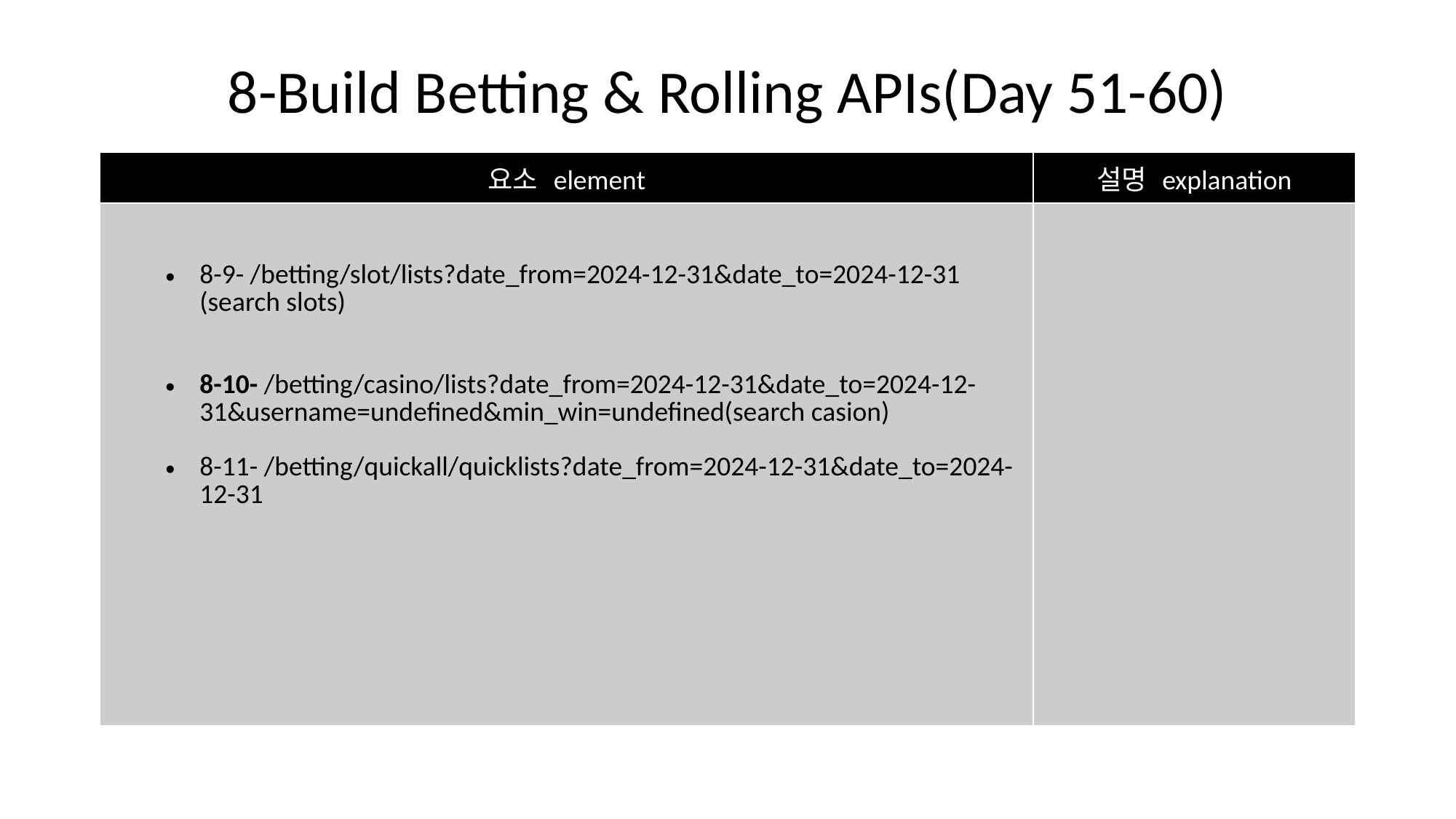

# 8-Build Betting & Rolling APIs(Day 51-60)
| 요소 element | 설명 explanation |
| --- | --- |
| 8-9- /betting/slot/lists?date\_from=2024-12-31&date\_to=2024-12-31 (search slots) 8-10- /betting/casino/lists?date\_from=2024-12-31&date\_to=2024-12-31&username=undefined&min\_win=undefined(search casion) 8-11- /betting/quickall/quicklists?date\_from=2024-12-31&date\_to=2024-12-31 |  |